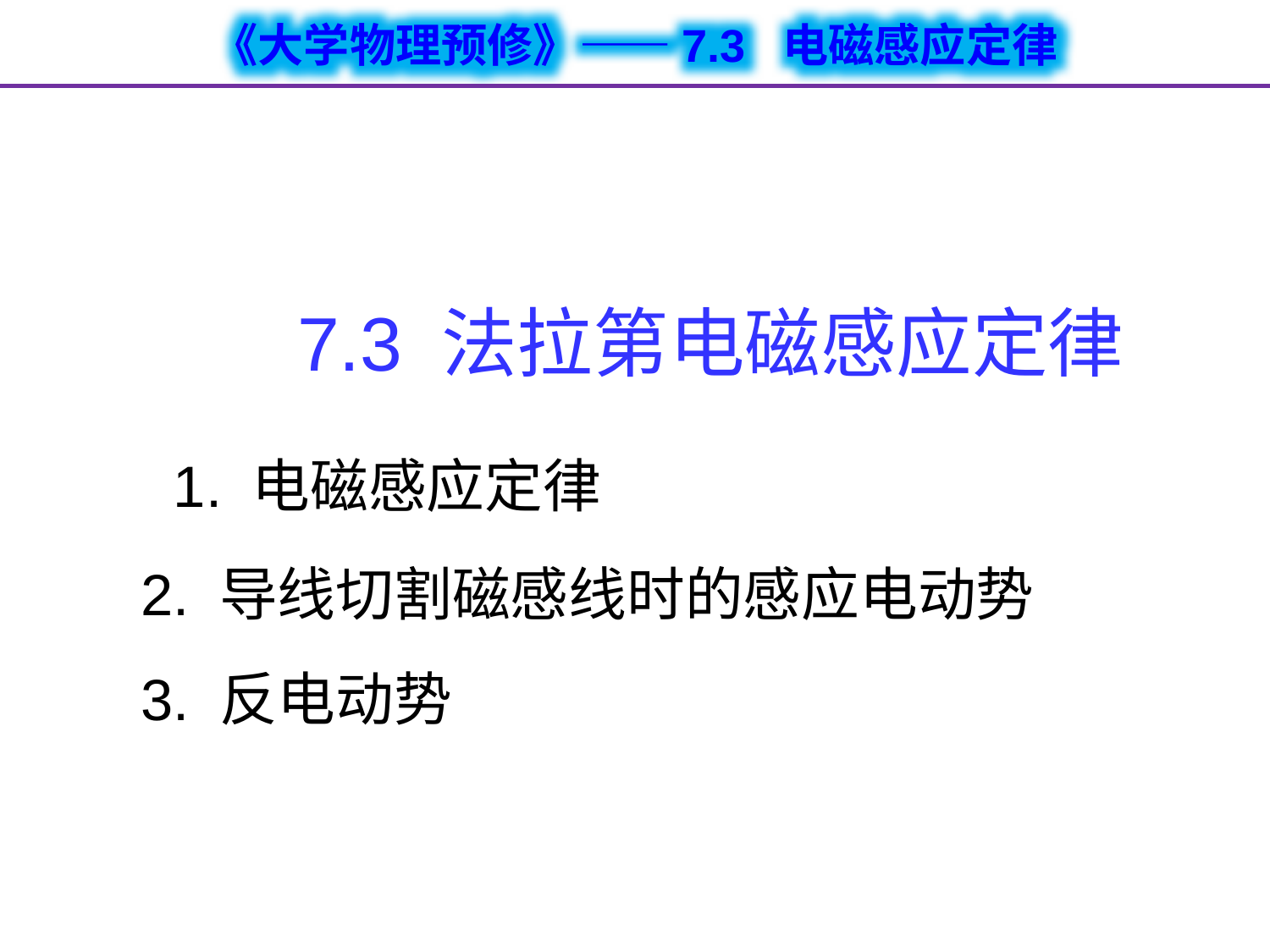

# 7.3 法拉第电磁感应定律 1. 电磁感应定律 2. 导线切割磁感线时的感应电动势 3. 反电动势